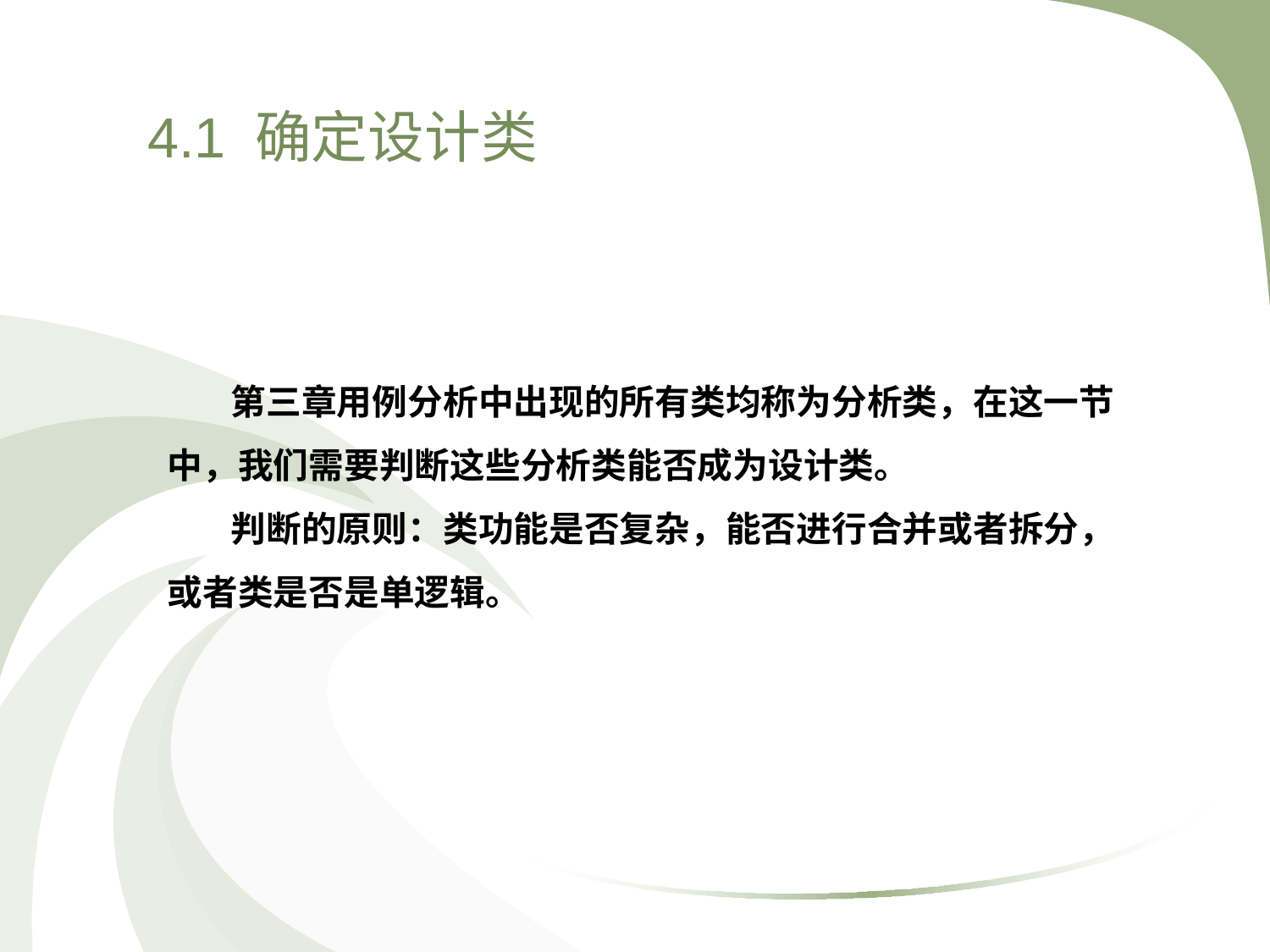

4.1 确定设计类
第三章用例分析中出现的所有类均称为分析类，在这一节中，我们需要判断这些分析类能否成为设计类。
判断的原则：类功能是否复杂，能否进行合并或者拆分，或者类是否是单逻辑。